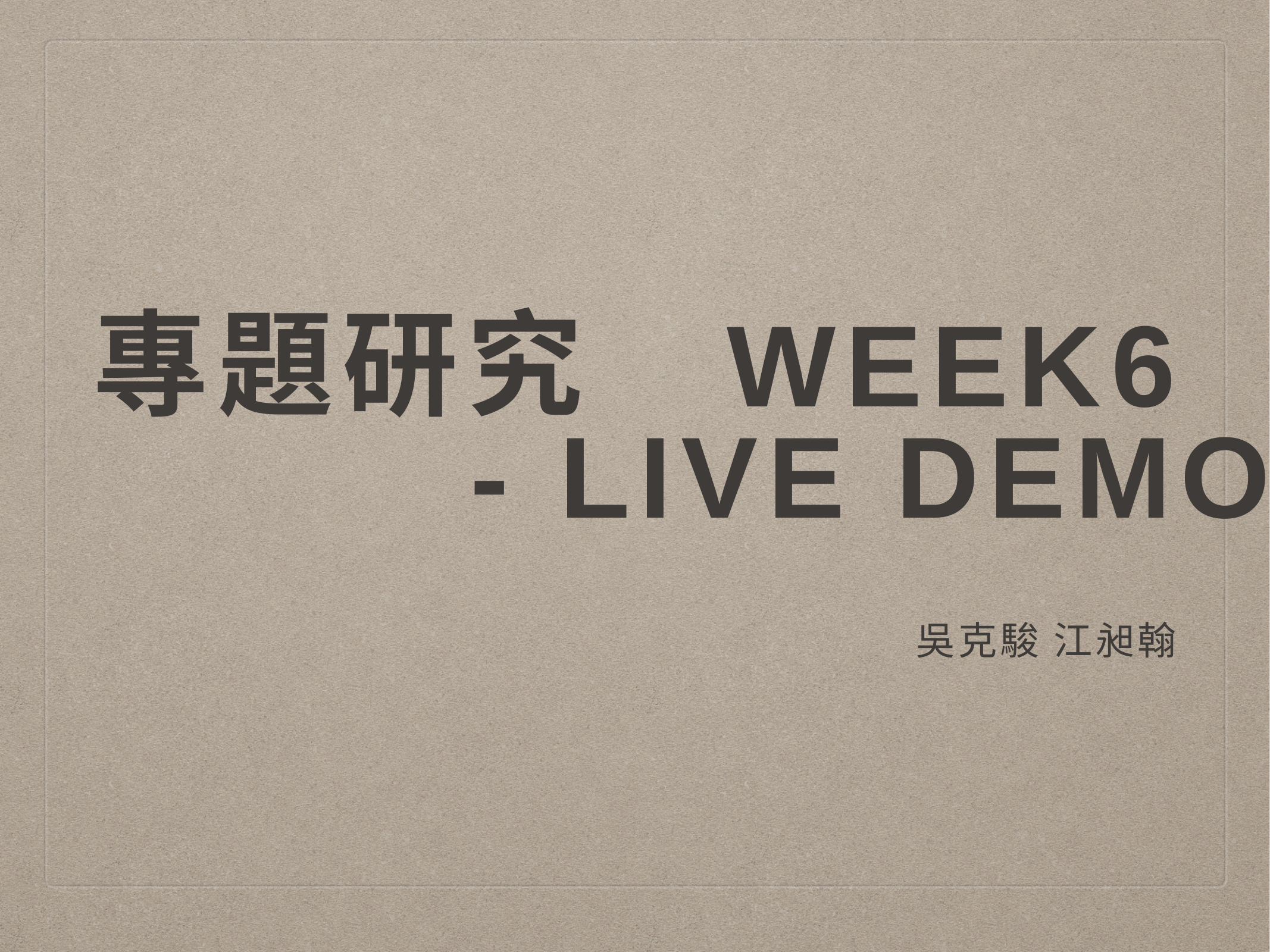

# 專題研究   week6 - Live DEMO

吳克駿 江昶翰